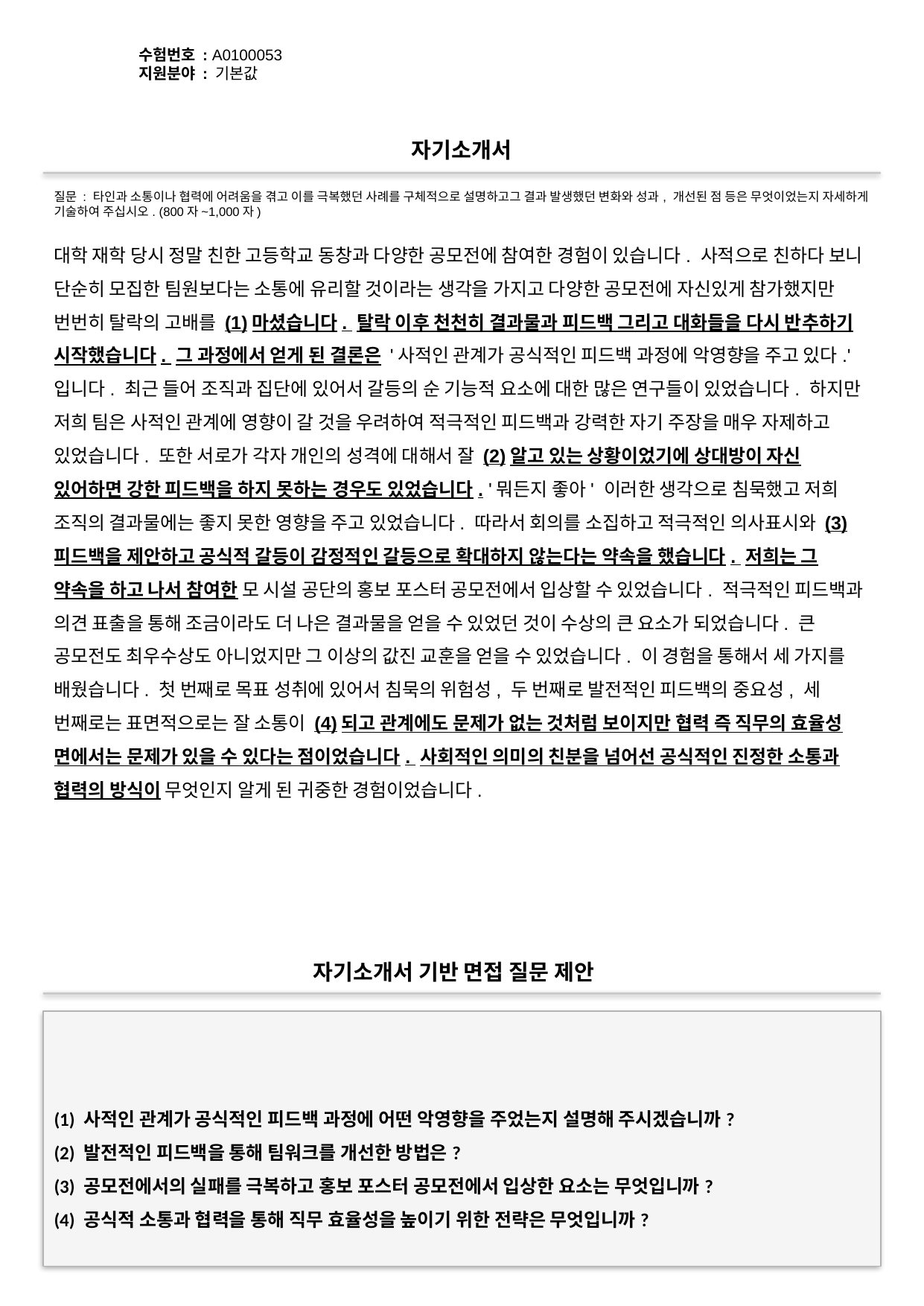

수험번호 : A0100053
지원분야 : 기본값
#

자기소개서

질문 : 타인과 소통이나 협력에 어려움을 겪고 이를 극복했던 사례를 구체적으로 설명하고그 결과 발생했던 변화와 성과, 개선된 점 등은 무엇이었는지 자세하게 기술하여 주십시오. (800자~1,000자)

대학 재학 당시 정말 친한 고등학교 동창과 다양한 공모전에 참여한 경험이 있습니다. 사적으로 친하다 보니 단순히 모집한 팀원보다는 소통에 유리할 것이라는 생각을 가지고 다양한 공모전에 자신있게 참가했지만 번번히 탈락의 고배를 (1)마셨습니다. 탈락 이후 천천히 결과물과 피드백 그리고 대화들을 다시 반추하기 시작했습니다. 그 과정에서 얻게 된 결론은 '사적인 관계가 공식적인 피드백 과정에 악영향을 주고 있다.' 입니다. 최근 들어 조직과 집단에 있어서 갈등의 순 기능적 요소에 대한 많은 연구들이 있었습니다. 하지만 저희 팀은 사적인 관계에 영향이 갈 것을 우려하여 적극적인 피드백과 강력한 자기 주장을 매우 자제하고 있었습니다. 또한 서로가 각자 개인의 성격에 대해서 잘 (2)알고 있는 상황이었기에 상대방이 자신 있어하면 강한 피드백을 하지 못하는 경우도 있었습니다. '뭐든지 좋아' 이러한 생각으로 침묵했고 저희 조직의 결과물에는 좋지 못한 영향을 주고 있었습니다. 따라서 회의를 소집하고 적극적인 의사표시와 (3)피드백을 제안하고 공식적 갈등이 감정적인 갈등으로 확대하지 않는다는 약속을 했습니다. 저희는 그 약속을 하고 나서 참여한 모 시설 공단의 홍보 포스터 공모전에서 입상할 수 있었습니다. 적극적인 피드백과 의견 표출을 통해 조금이라도 더 나은 결과물을 얻을 수 있었던 것이 수상의 큰 요소가 되었습니다. 큰 공모전도 최우수상도 아니었지만 그 이상의 값진 교훈을 얻을 수 있었습니다. 이 경험을 통해서 세 가지를 배웠습니다. 첫 번째로 목표 성취에 있어서 침묵의 위험성, 두 번째로 발전적인 피드백의 중요성, 세 번째로는 표면적으로는 잘 소통이 (4)되고 관계에도 문제가 없는 것처럼 보이지만 협력 즉 직무의 효율성 면에서는 문제가 있을 수 있다는 점이었습니다. 사회적인 의미의 친분을 넘어선 공식적인 진정한 소통과 협력의 방식이 무엇인지 알게 된 귀중한 경험이었습니다.

자기소개서 기반 면접 질문 제안

(1) 사적인 관계가 공식적인 피드백 과정에 어떤 악영향을 주었는지 설명해 주시겠습니까?
(2) 발전적인 피드백을 통해 팀워크를 개선한 방법은?
(3) 공모전에서의 실패를 극복하고 홍보 포스터 공모전에서 입상한 요소는 무엇입니까?
(4) 공식적 소통과 협력을 통해 직무 효율성을 높이기 위한 전략은 무엇입니까?